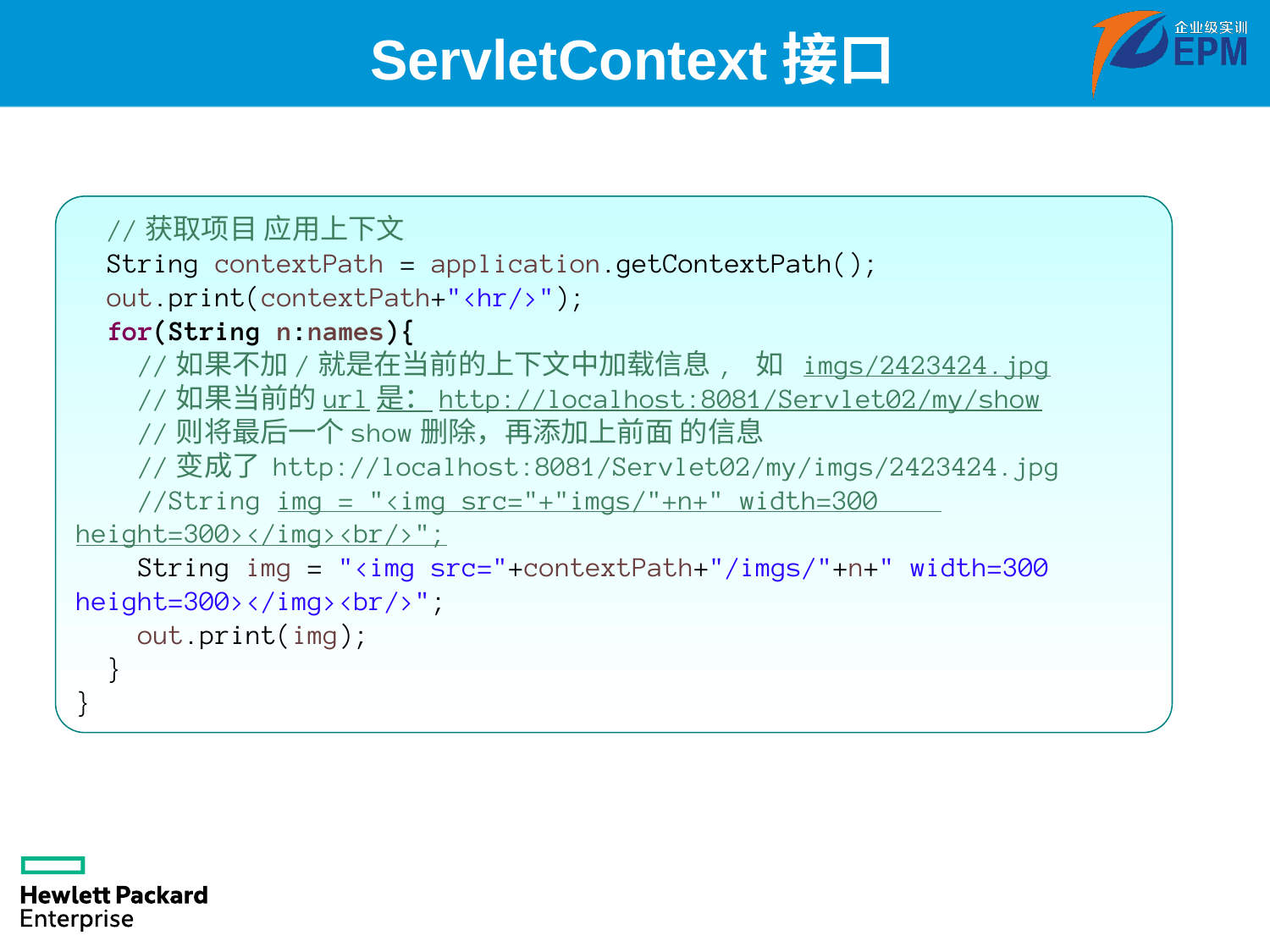

# ServletContext接口
  //获取项目 应用上下文
  String contextPath = application.getContextPath();
  out.print(contextPath+"<hr/>");
  for(String n:names){
    //如果不加/就是在当前的上下文中加载信息, 如  imgs/2423424.jpg
    //如果当前的url是：http://localhost:8081/Servlet02/my/show
    //则将最后一个show删除，再添加上前面 的信息
    //变成了 http://localhost:8081/Servlet02/my/imgs/2423424.jpg
    //String img = "<img src="+"imgs/"+n+" width=300     height=300></img><br/>";
    String img = "<img src="+contextPath+"/imgs/"+n+" width=300  height=300></img><br/>";
    out.print(img);
  }
}